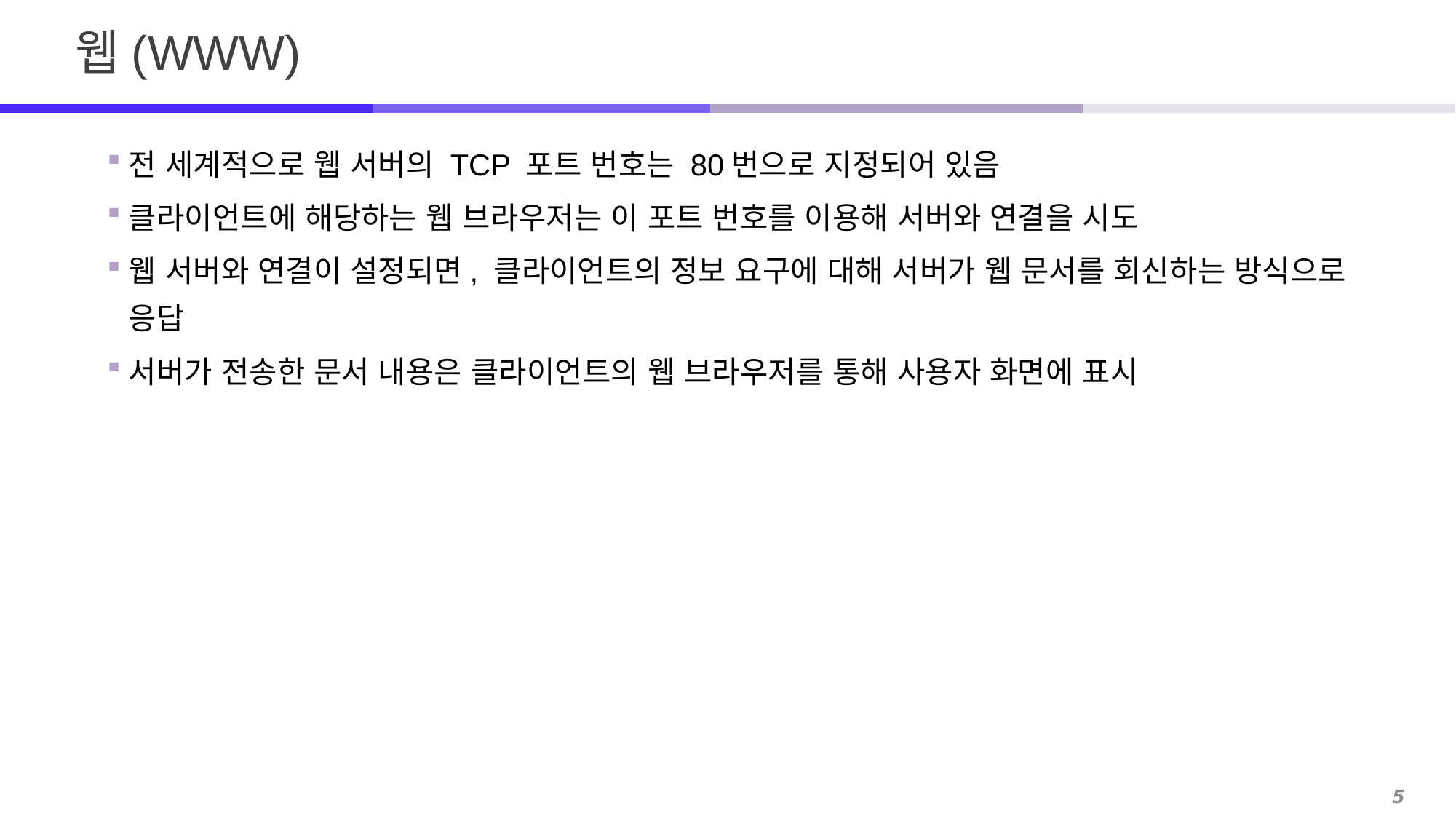

# 웹(WWW)
전 세계적으로 웹 서버의 TCP 포트 번호는 80번으로 지정되어 있음
클라이언트에 해당하는 웹 브라우저는 이 포트 번호를 이용해 서버와 연결을 시도
웹 서버와 연결이 설정되면, 클라이언트의 정보 요구에 대해 서버가 웹 문서를 회신하는 방식으로 응답
서버가 전송한 문서 내용은 클라이언트의 웹 브라우저를 통해 사용자 화면에 표시